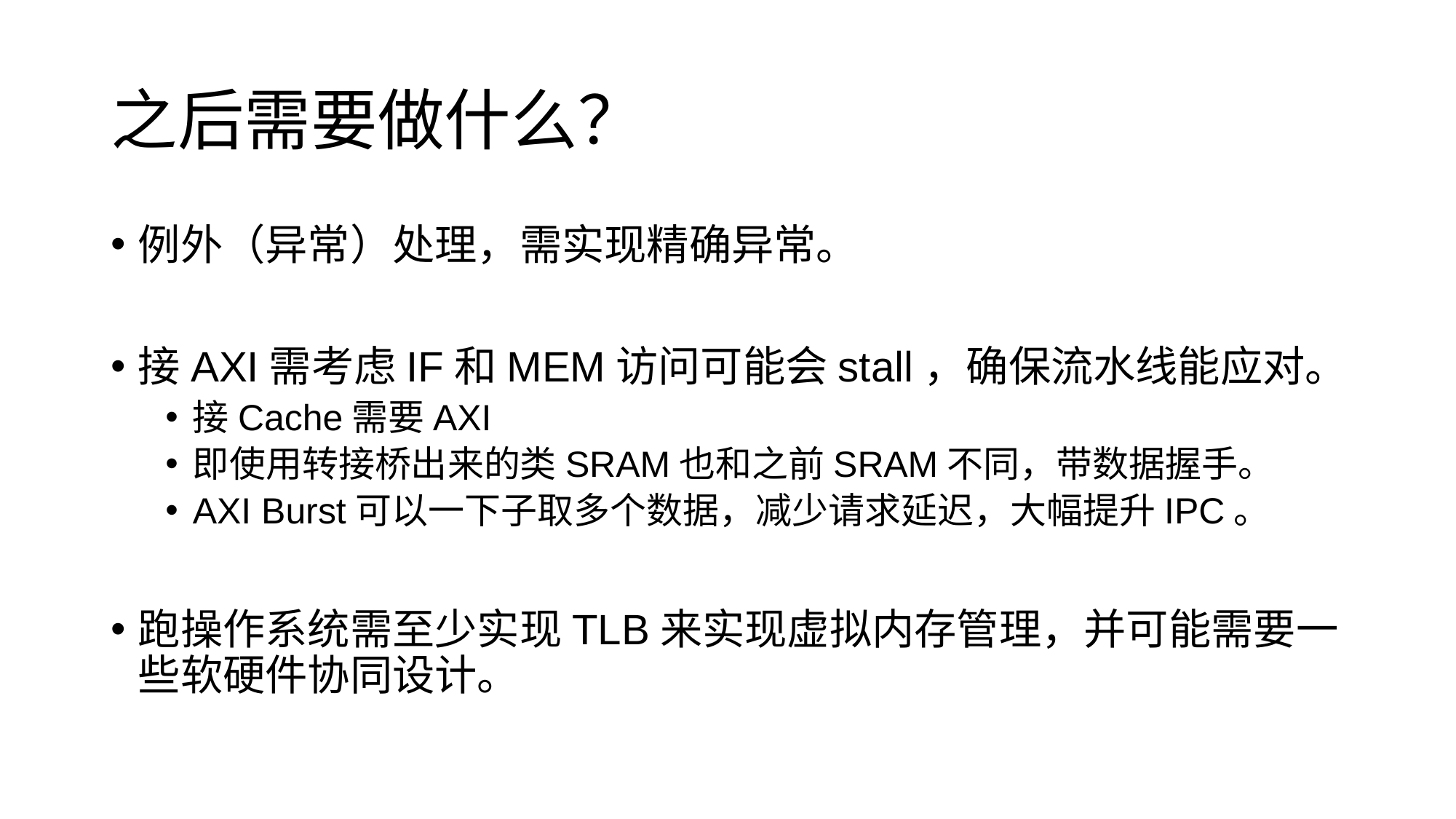

# 之后需要做什么？
例外（异常）处理，需实现精确异常。

接AXI需考虑IF和MEM访问可能会stall，确保流水线能应对。
接Cache需要AXI
即使用转接桥出来的类SRAM也和之前SRAM不同，带数据握手。
AXI Burst可以一下子取多个数据，减少请求延迟，大幅提升IPC。

跑操作系统需至少实现TLB来实现虚拟内存管理，并可能需要一些软硬件协同设计。